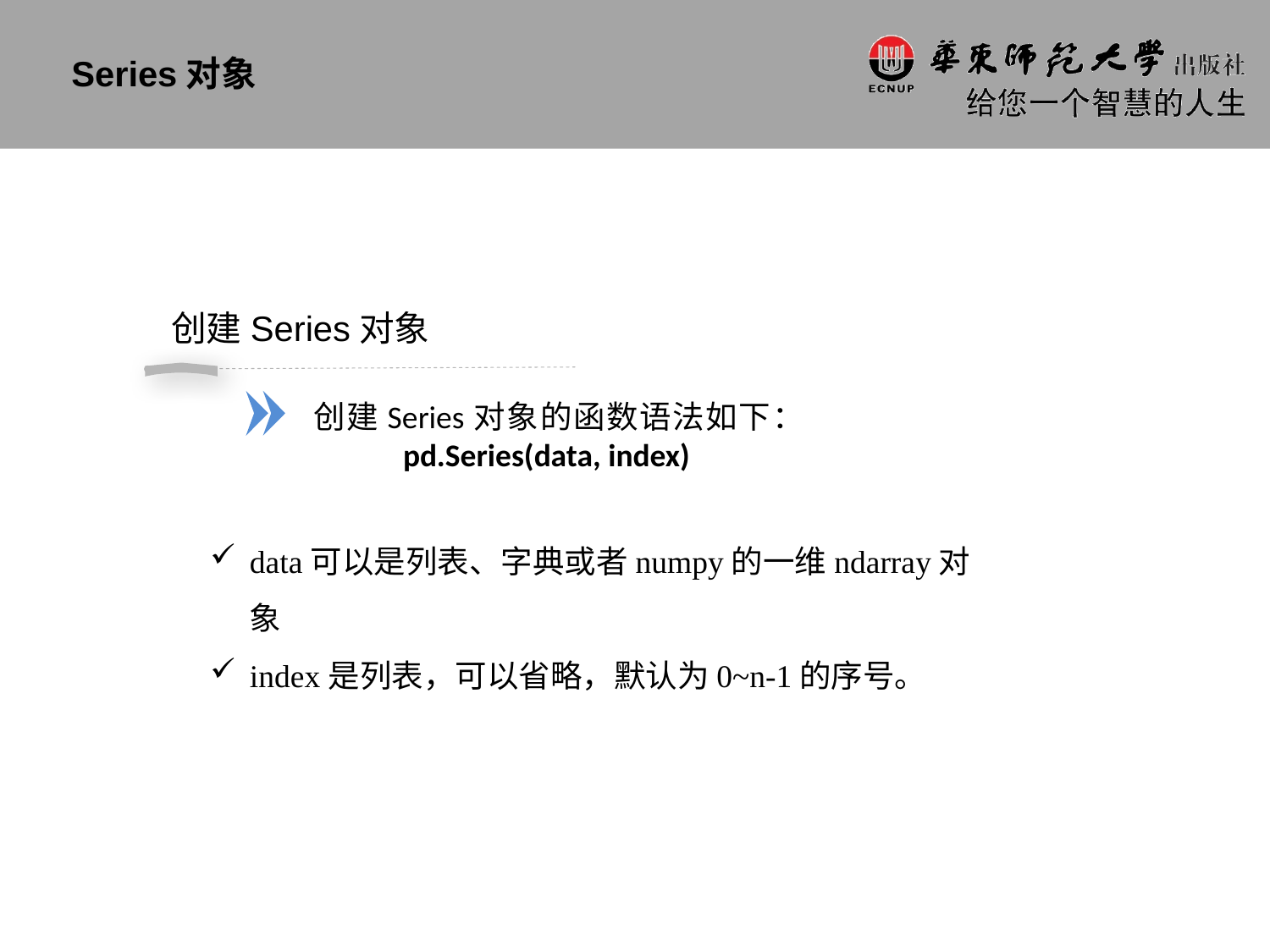

Series对象

创建Series对象

创建Series对象的函数语法如下：
 pd.Series(data, index)
data可以是列表、字典或者numpy的一维ndarray对象
index是列表，可以省略，默认为0~n-1的序号。